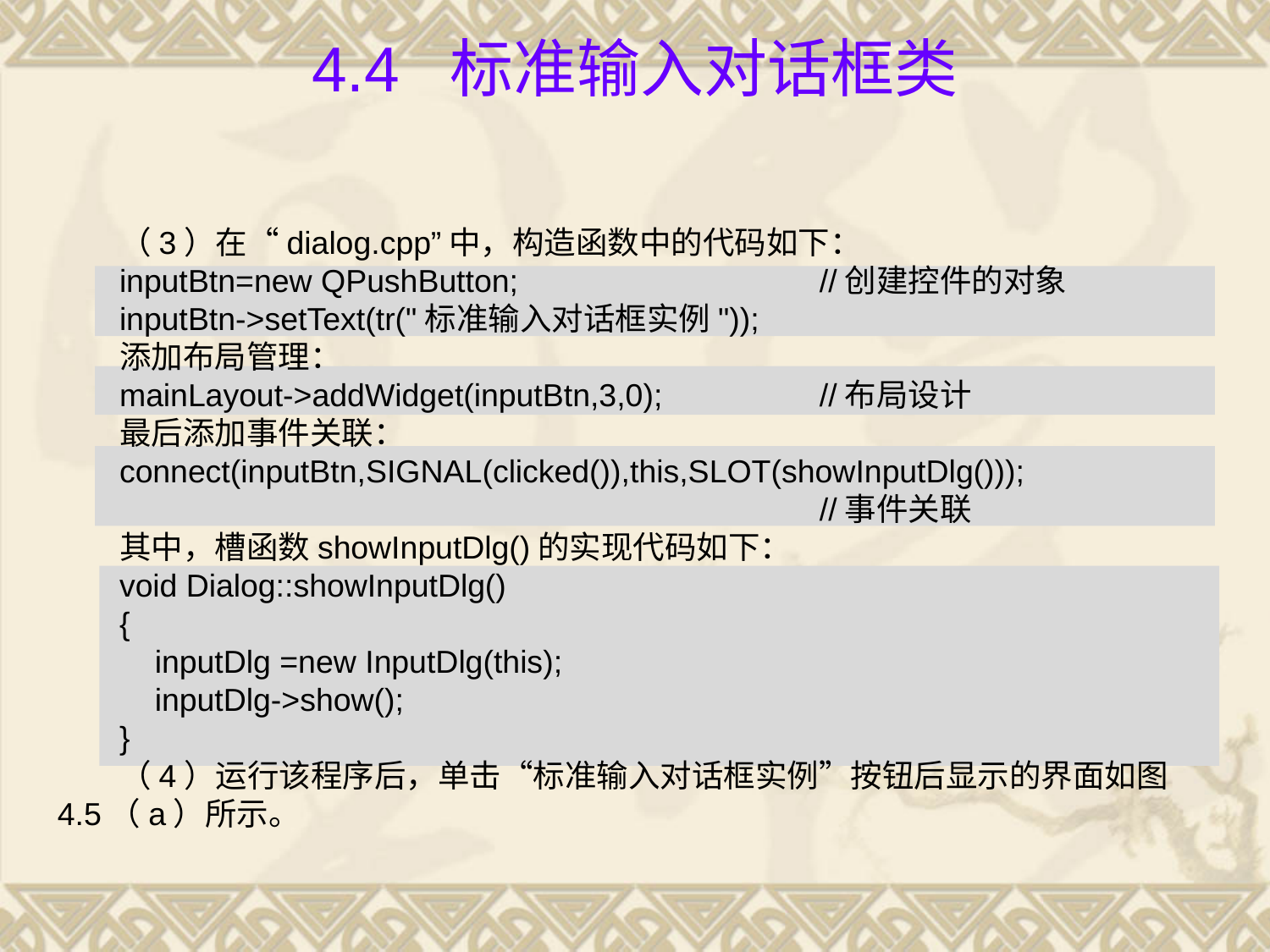

# 4.4  标准输入对话框类
（3）在“dialog.cpp”中，构造函数中的代码如下：
inputBtn=new QPushButton;                       	//创建控件的对象
inputBtn->setText(tr("标准输入对话框实例"));
添加布局管理：
mainLayout->addWidget(inputBtn,3,0);             	//布局设计
最后添加事件关联：
connect(inputBtn,SIGNAL(clicked()),this,SLOT(showInputDlg()));
        					//事件关联
其中，槽函数showInputDlg()的实现代码如下：
void Dialog::showInputDlg()
{
    inputDlg =new InputDlg(this);
    inputDlg->show();
}
（4）运行该程序后，单击“标准输入对话框实例”按钮后显示的界面如图4.5（a）所示。